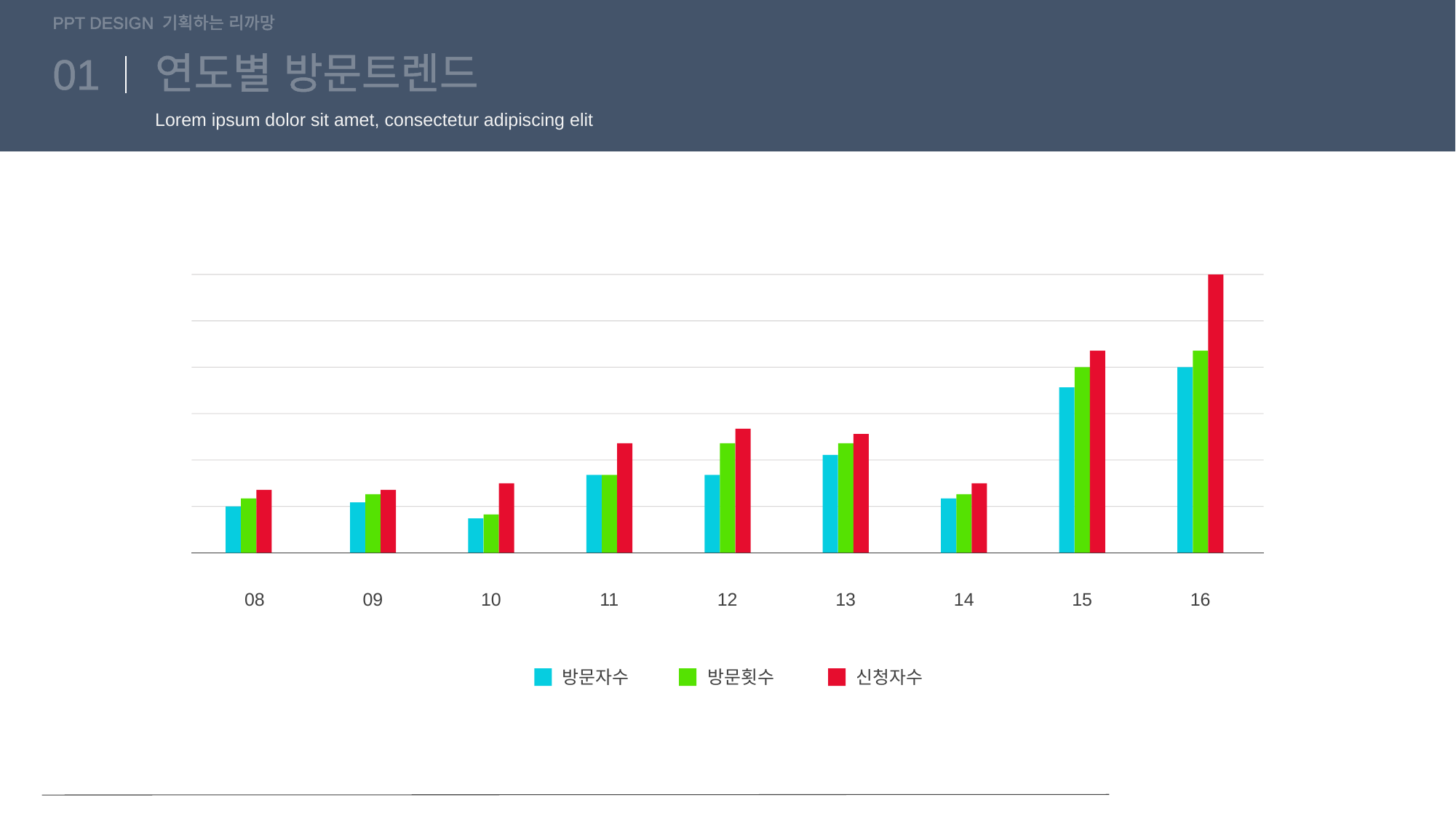

PPT DESIGN 기획하는 리까망
# 연도별 방문트렌드
01
Lorem ipsum dolor sit amet, consectetur adipiscing elit

08
09
10
11
12
13
14
15
16
신청자수

방문자수

방문횟수